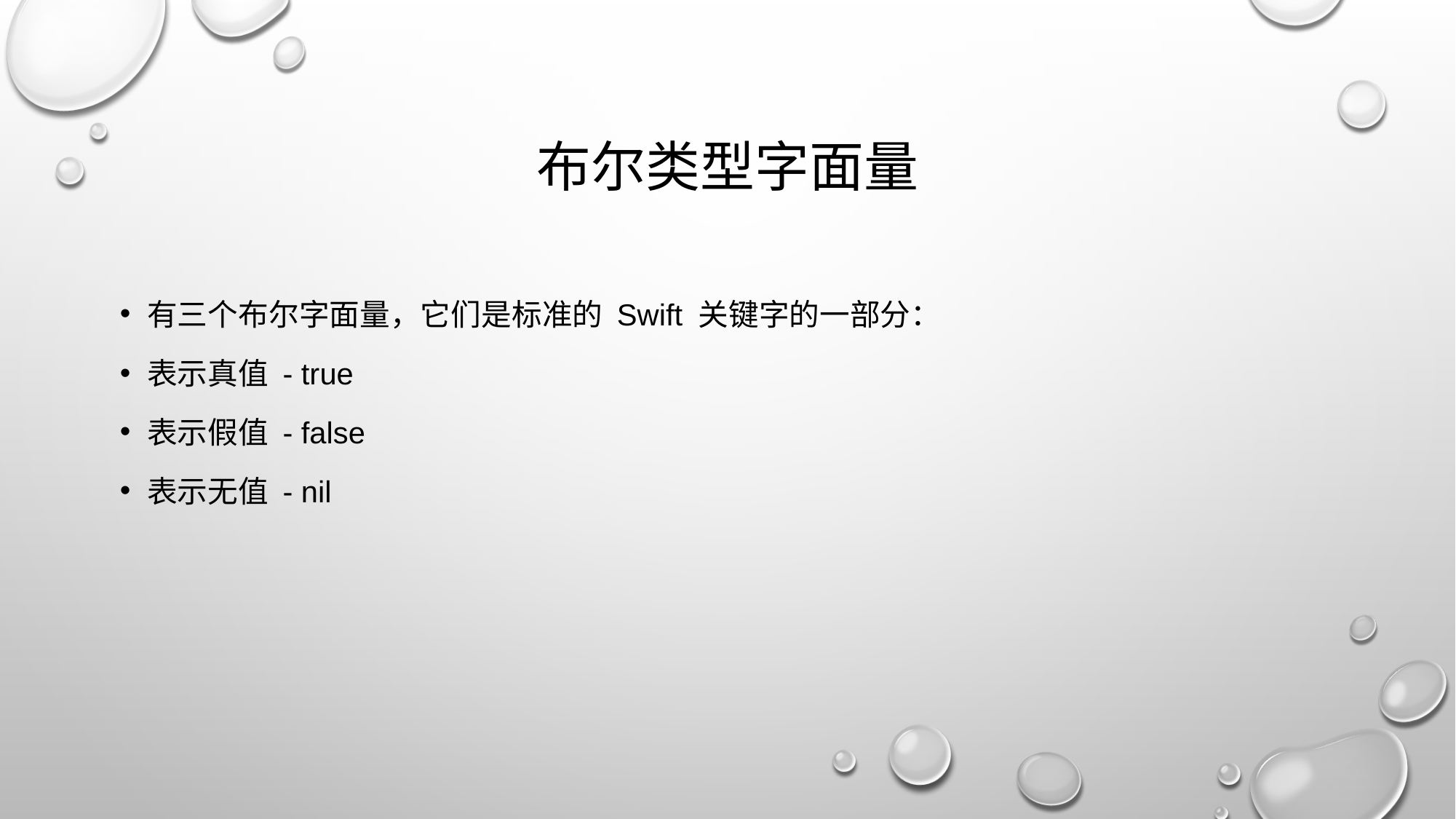

# 布尔类型字面量
有三个布尔字面量，它们是标准的 Swift 关键字的一部分：
表示真值 - true
表示假值 - false
表示无值 - nil